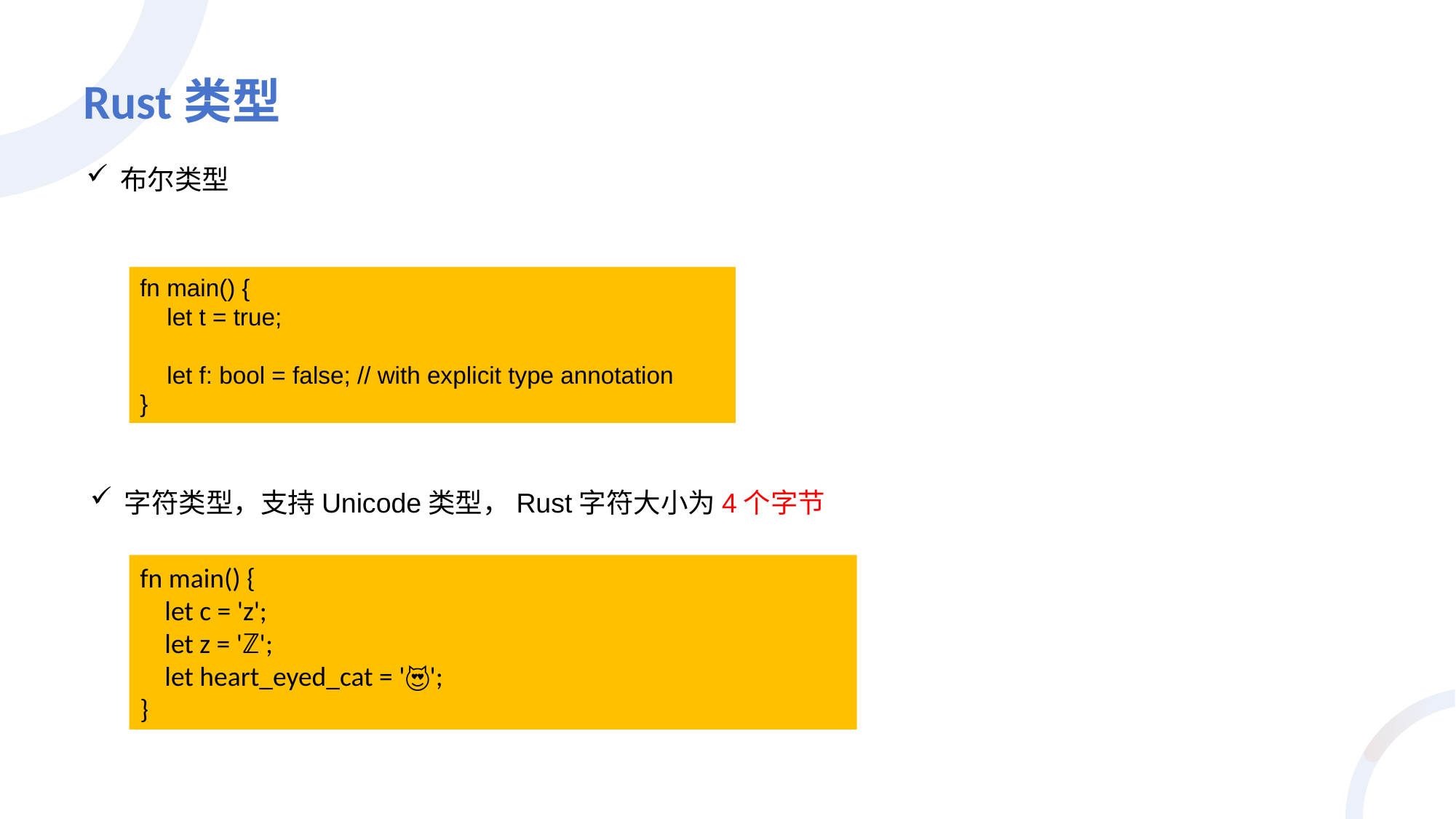

# Rust类型
布尔类型
fn main() {
    let t = true;

    let f: bool = false; // with explicit type annotation
}
字符类型，支持Unicode类型，Rust字符大小为4个字节
fn main() {
    let c = 'z';
    let z = 'ℤ';
    let heart_eyed_cat = '😻';
}